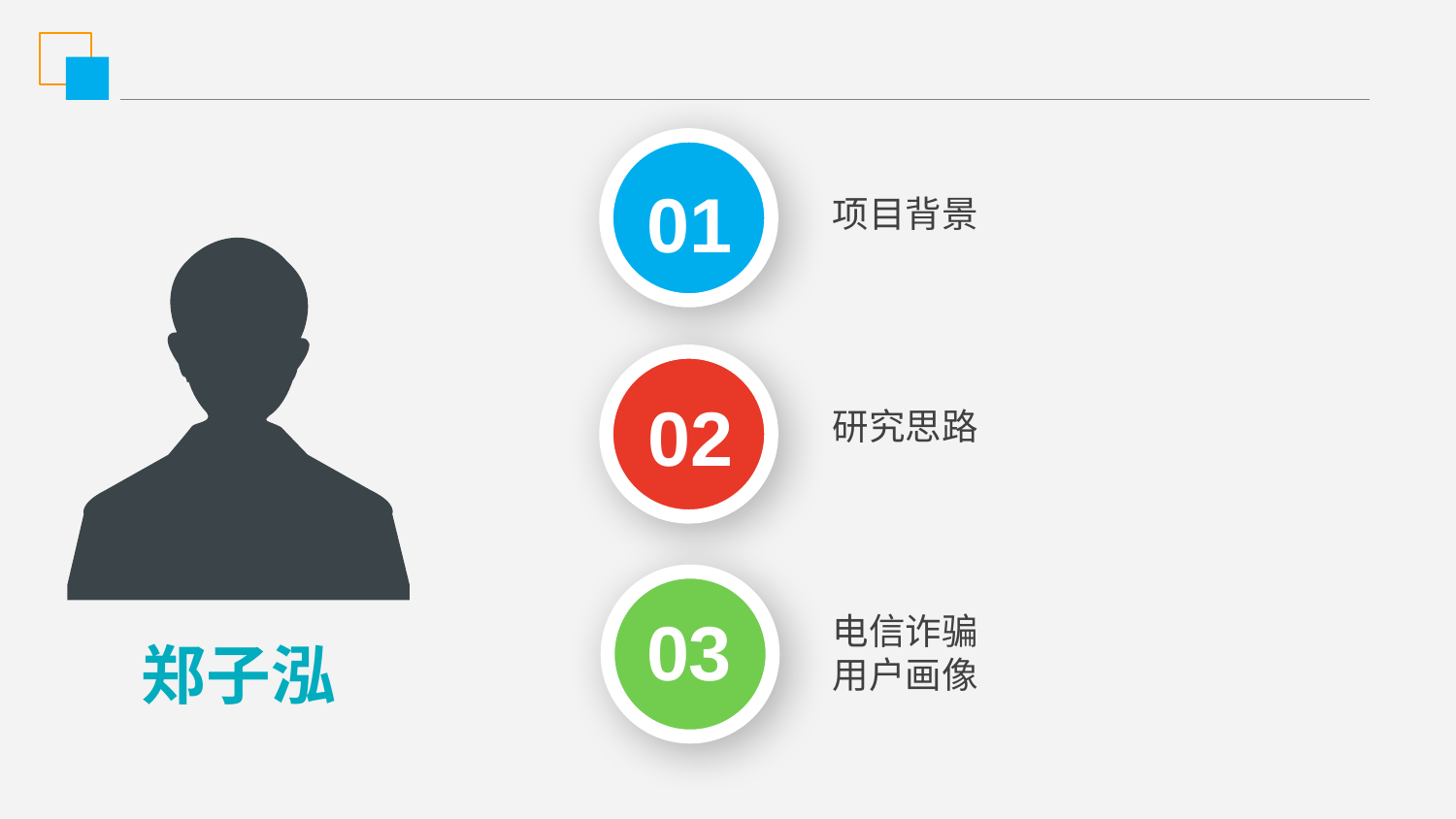

01
项目背景

02
研究思路

03
电信诈骗用户画像
郑子泓